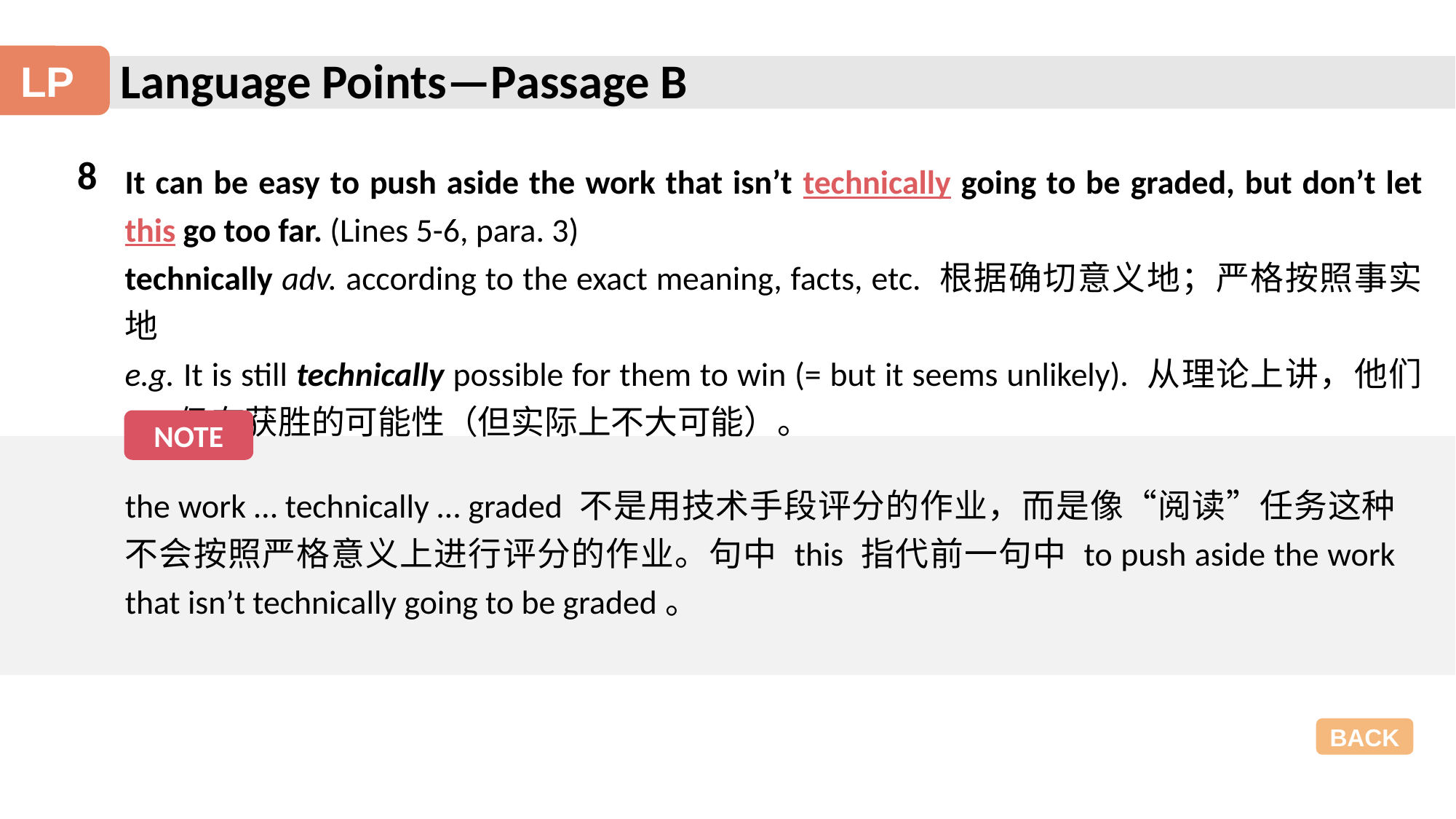

Language Points—Passage B
LP

8
It can be easy to push aside the work that isn’t technically going to be graded, but don’t let this go too far. (Lines 5-6, para. 3)
technically adv. according to the exact meaning, facts, etc. 根据确切意义地；严格按照事实地
e.g. It is still technically possible for them to win (= but it seems unlikely). 从理论上讲，他们仍有获胜的可能性（但实际上不大可能）。
NOTE

the work … technically … graded 不是用技术手段评分的作业，而是像“阅读”任务这种不会按照严格意义上进行评分的作业。句中 this 指代前一句中 to push aside the work that isn’t technically going to be graded。
BACK